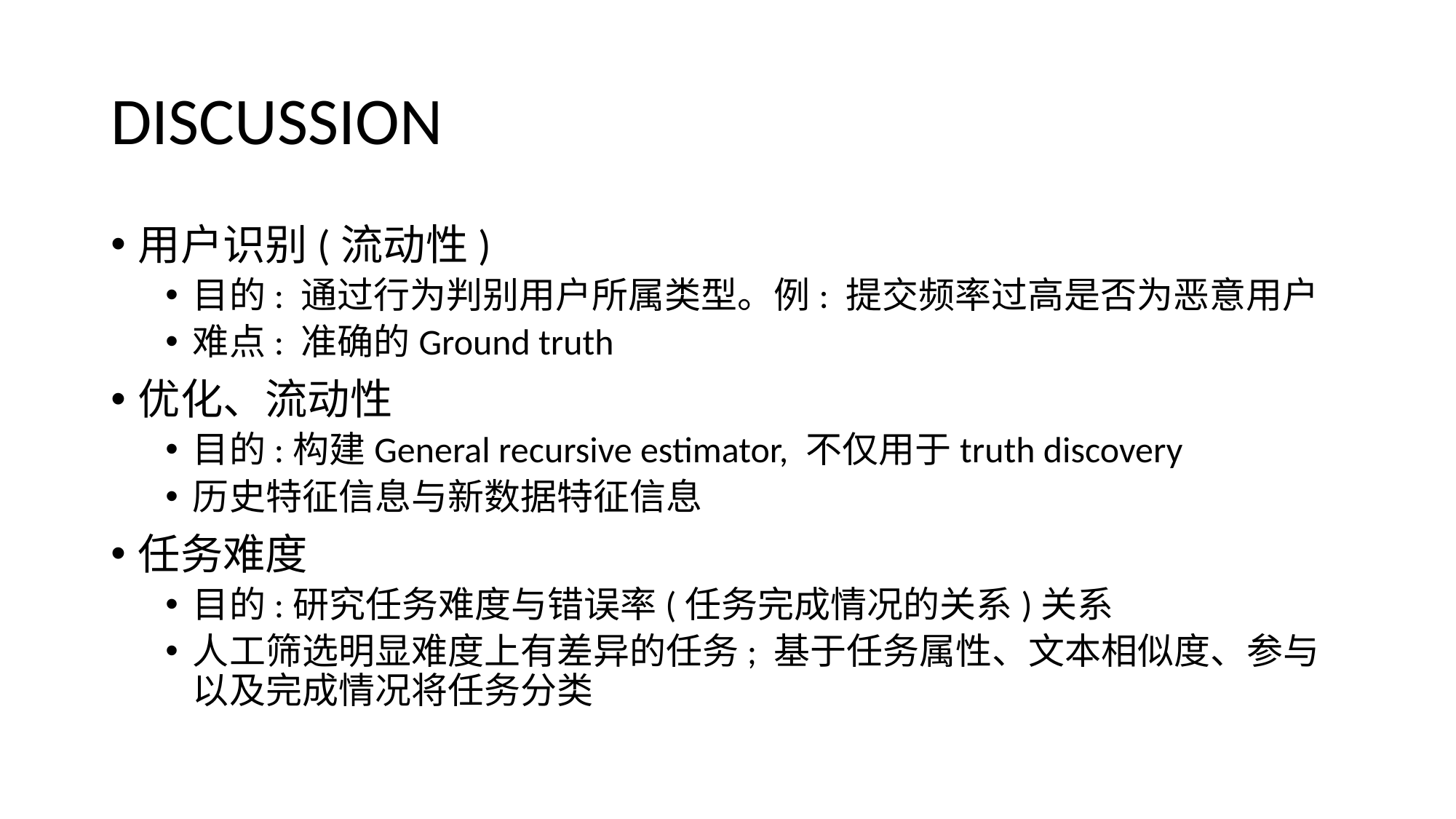

# DISCUSSION
用户识别(流动性)
目的: 通过行为判别用户所属类型。例: 提交频率过高是否为恶意用户
难点: 准确的Ground truth
优化、流动性
目的:构建General recursive estimator, 不仅用于truth discovery
历史特征信息与新数据特征信息
任务难度
目的:研究任务难度与错误率(任务完成情况的关系)关系
人工筛选明显难度上有差异的任务; 基于任务属性、文本相似度、参与以及完成情况将任务分类